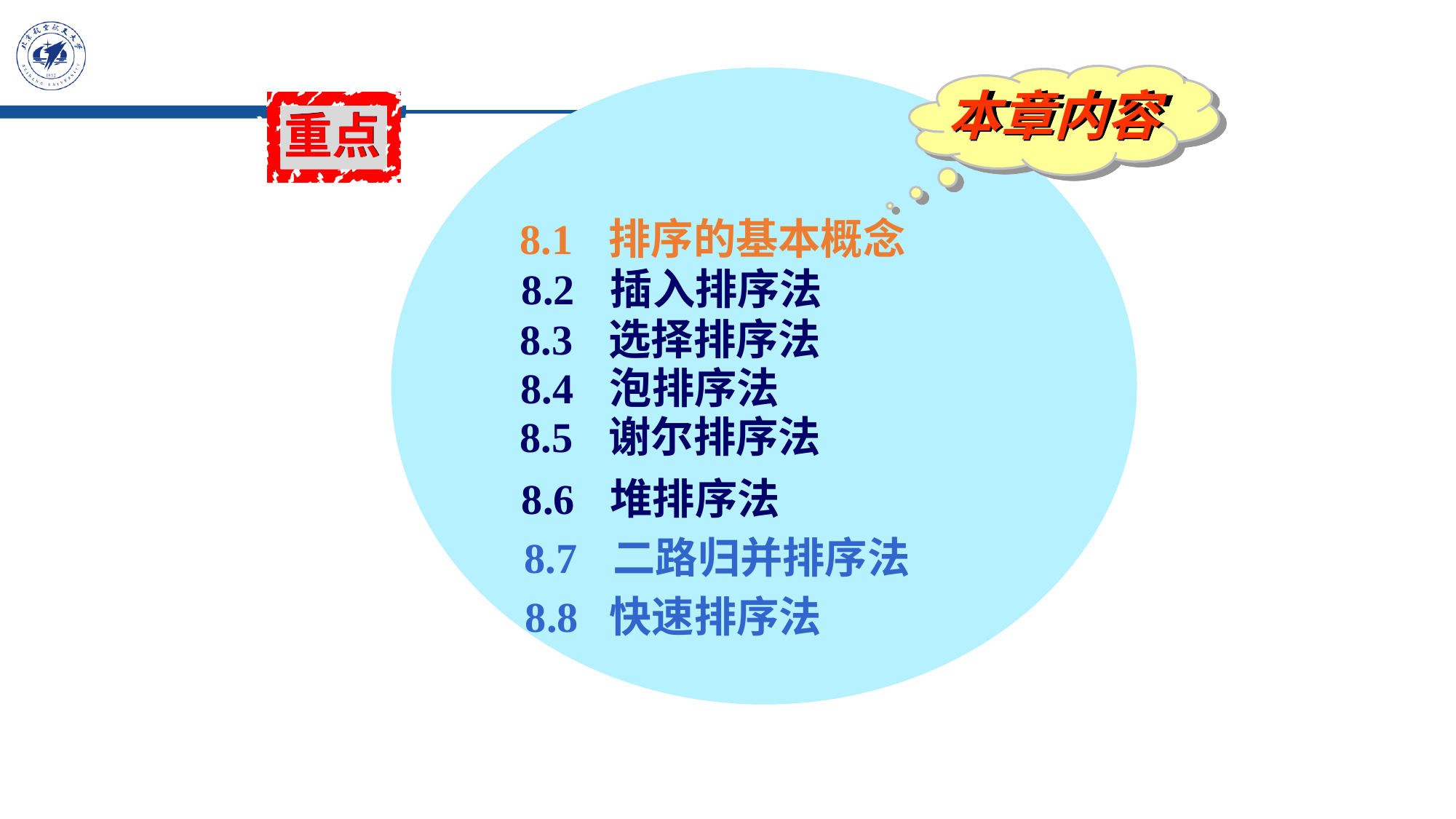

重点

本章内容
8.1 排序的基本概念
8.2 插入排序法
8.3 选择排序法
8.4 泡排序法
8.5 谢尔排序法
8.6 堆排序法
8.7 二路归并排序法
8.8  快速排序法